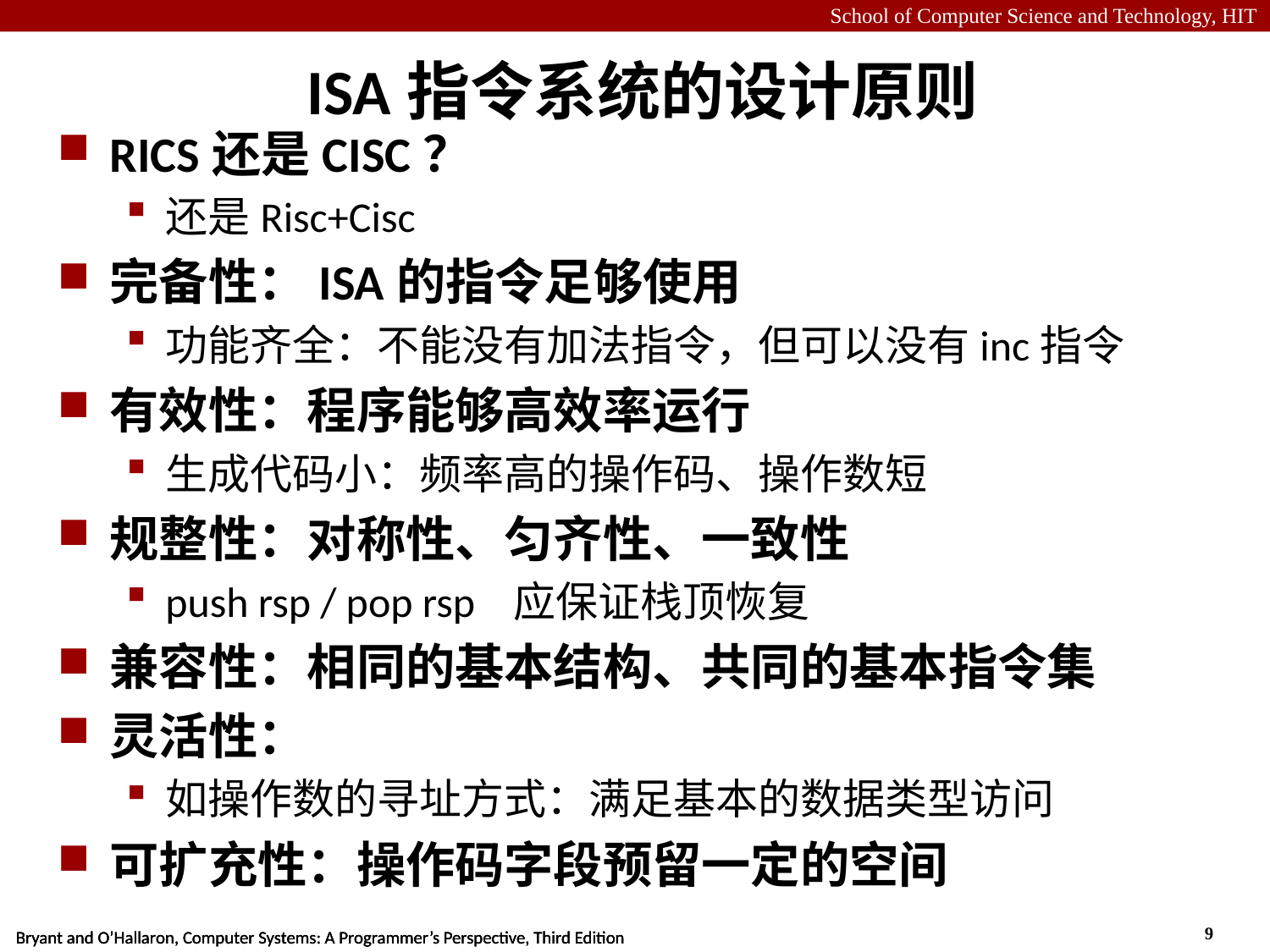

# ISA指令系统的设计原则
RICS还是CISC？
还是Risc+Cisc
完备性：ISA的指令足够使用
功能齐全：不能没有加法指令，但可以没有inc指令
有效性：程序能够高效率运行
生成代码小：频率高的操作码、操作数短
规整性：对称性、匀齐性、一致性
push rsp / pop rsp   应保证栈顶恢复
兼容性：相同的基本结构、共同的基本指令集
灵活性：
如操作数的寻址方式：满足基本的数据类型访问
可扩充性：操作码字段预留一定的空间